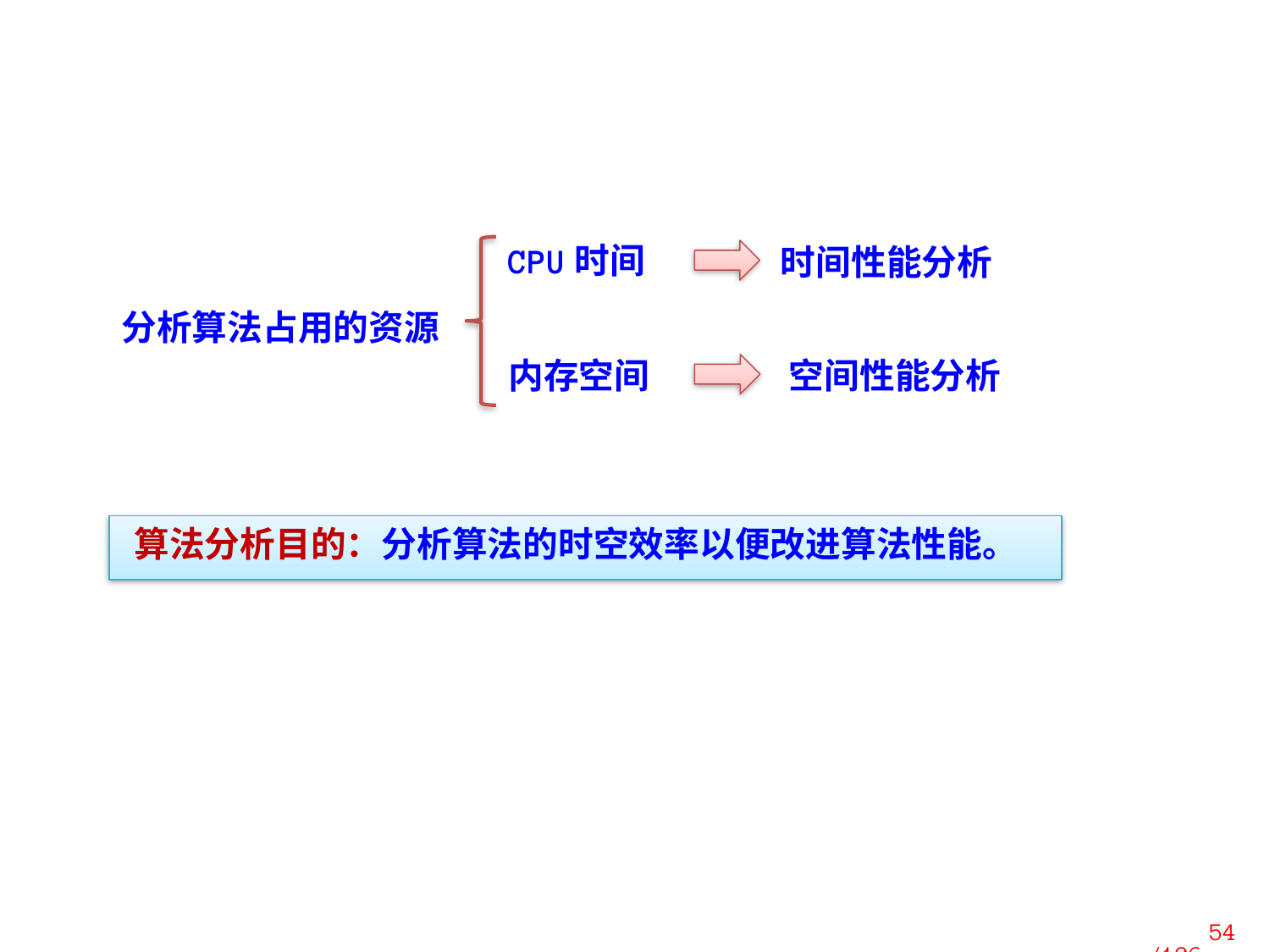

时间性能分析
CPU时间
分析算法占用的资源

空间性能分析
内存空间
算法分析目的：分析算法的时空效率以便改进算法性能。
                 54/106